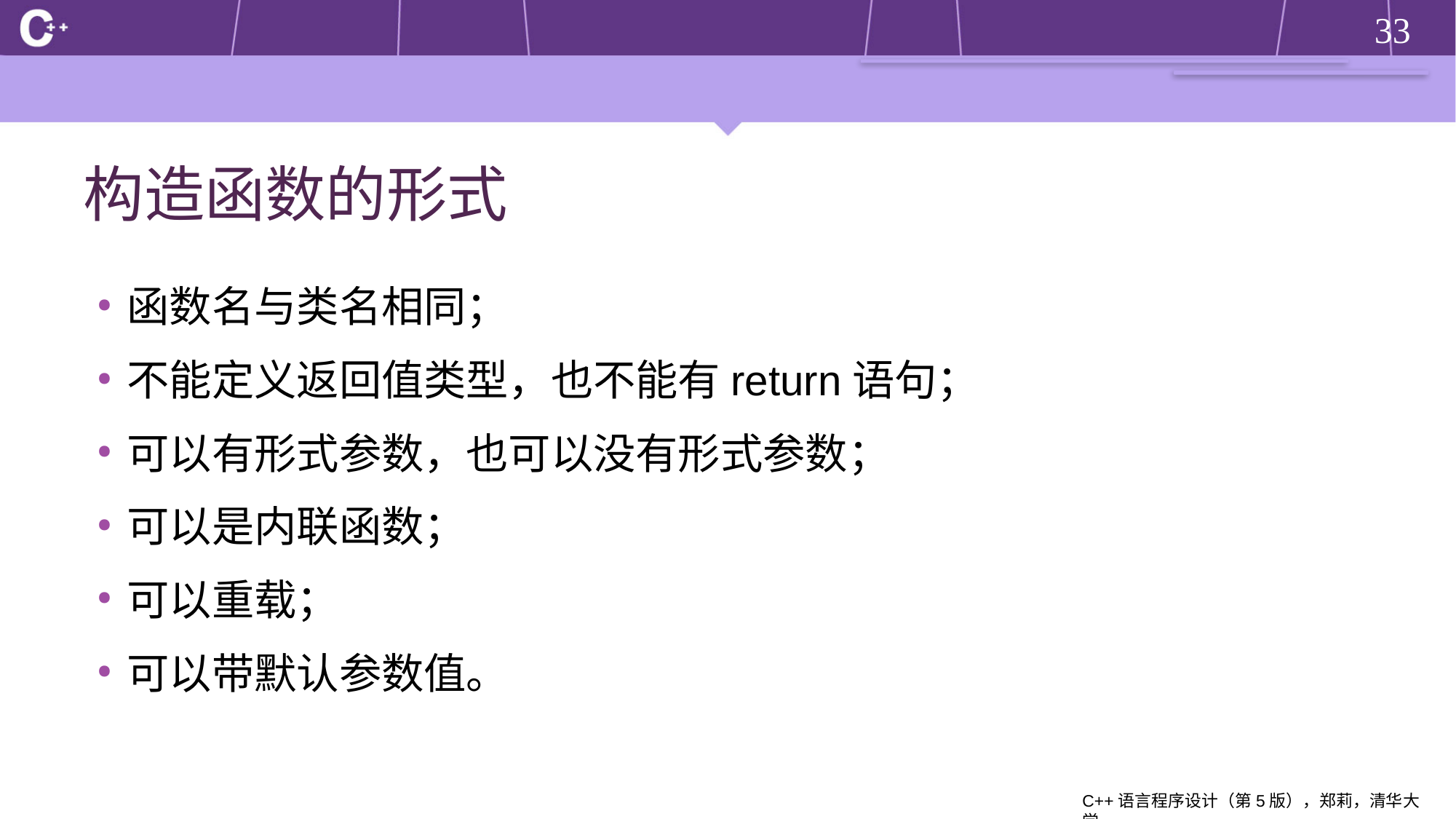

# 构造函数的形式
函数名与类名相同；
不能定义返回值类型，也不能有return语句；
可以有形式参数，也可以没有形式参数；
可以是内联函数；
可以重载；
可以带默认参数值。